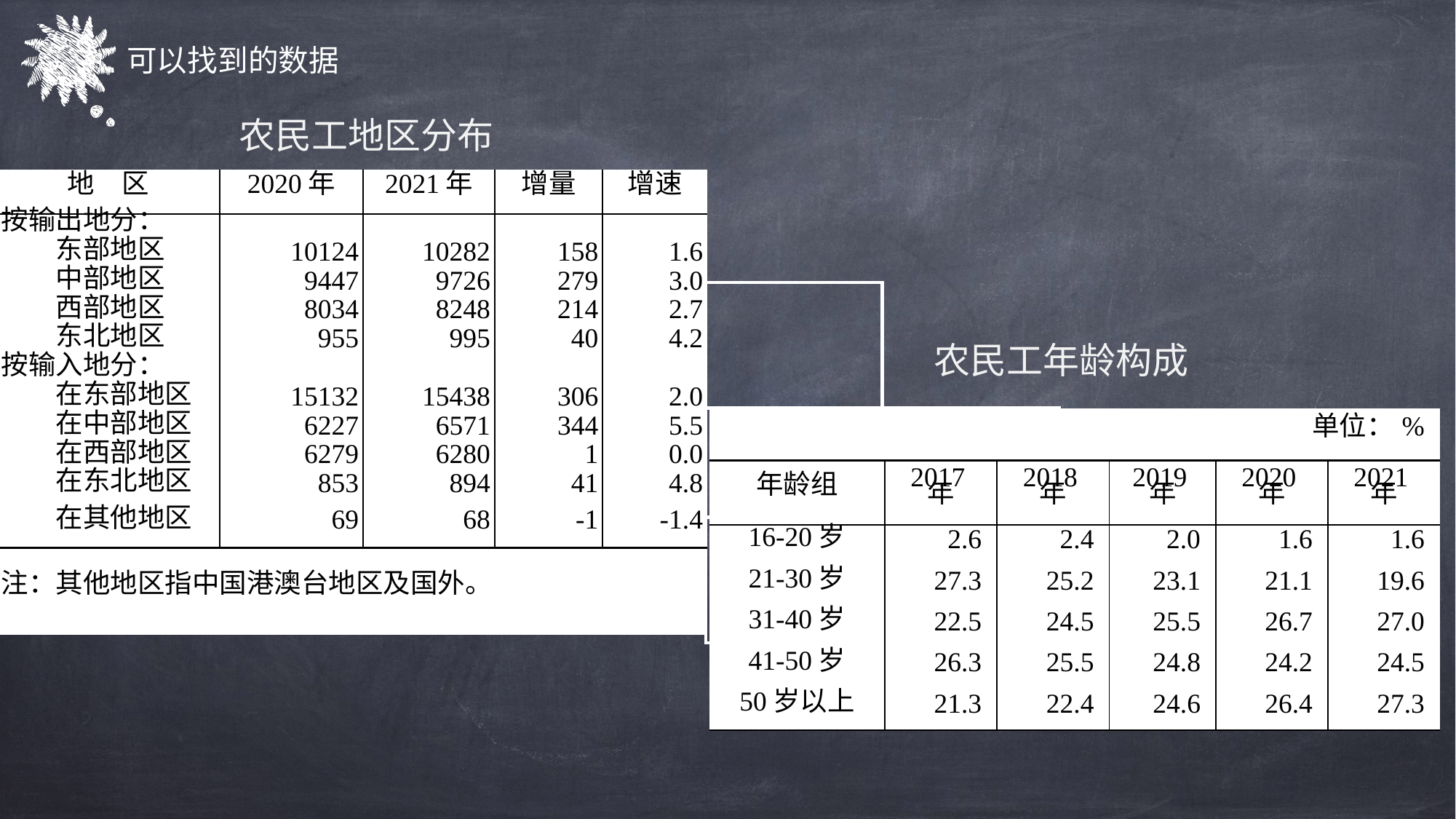

可以找到的数据
农民工地区分布
| 地　区 | 2020年 | 2021年 | 增量 | 增速 |
| --- | --- | --- | --- | --- |
| 按输出地分： |  |  |  |  |
| 东部地区 | 10124 | 10282 | 158 | 1.6 |
| 中部地区 | 9447 | 9726 | 279 | 3.0 |
| 西部地区 | 8034 | 8248 | 214 | 2.7 |
| 东北地区 | 955 | 995 | 40 | 4.2 |
| 按输入地分： |  |  |  |  |
| 在东部地区 | 15132 | 15438 | 306 | 2.0 |
| 在中部地区 | 6227 | 6571 | 344 | 5.5 |
| 在西部地区 | 6279 | 6280 | 1 | 0.0 |
| 在东北地区 | 853 | 894 | 41 | 4.8 |
| 在其他地区 | 69 | 68 | -1 | -1.4 |
| 注：其他地区指中国港澳台地区及国外。 |  |  |  |  |

农民工年龄构成

| 单位：% |  |  |  |  |  |
| --- | --- | --- | --- | --- | --- |
| 年龄组 | 2017年 | 2018年 | 2019年 | 2020年 | 2021年 |
| 16-20岁 | 2.6 | 2.4 | 2.0 | 1.6 | 1.6 |
| 21-30岁 | 27.3 | 25.2 | 23.1 | 21.1 | 19.6 |
| 31-40岁 | 22.5 | 24.5 | 25.5 | 26.7 | 27.0 |
| 41-50岁 | 26.3 | 25.5 | 24.8 | 24.2 | 24.5 |
| 50岁以上 | 21.3 | 22.4 | 24.6 | 26.4 | 27.3 |